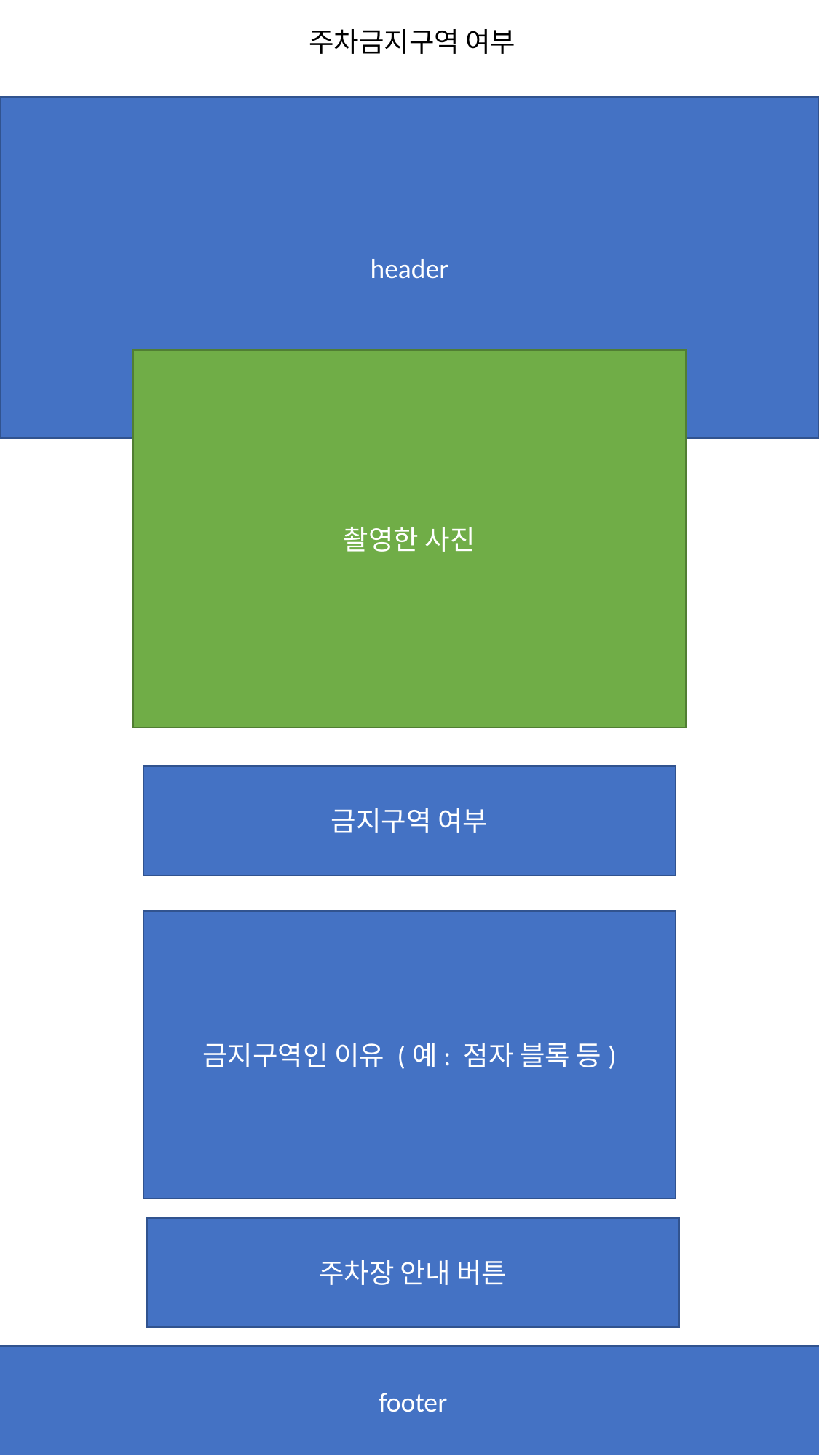

주차금지구역 여부
header
촬영한 사진
금지구역 여부
금지구역인 이유 (예: 점자 블록 등)
주차장 안내 버튼
footer